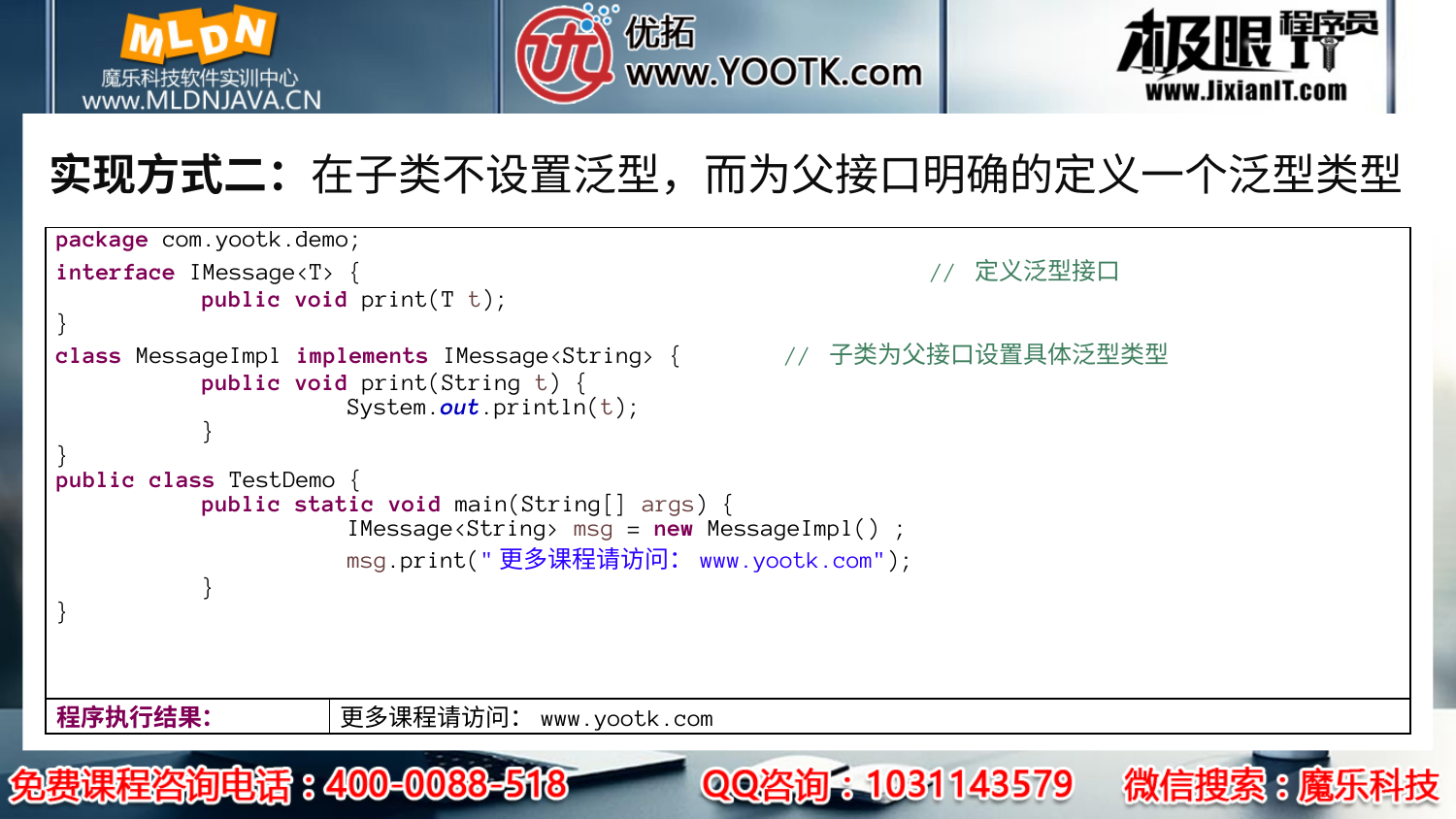

# 实现方式二：在子类不设置泛型，而为父接口明确的定义一个泛型类型
| package com.yootk.demo; interface IMessage<T> { // 定义泛型接口 public void print(T t); } class MessageImpl implements IMessage<String> { // 子类为父接口设置具体泛型类型 public void print(String t) { System.out.println(t); } } public class TestDemo { public static void main(String[] args) { IMessage<String> msg = new MessageImpl() ; msg.print("更多课程请访问：www.yootk.com"); } } |  |
| --- | --- |
| 程序执行结果： | 更多课程请访问：www.yootk.com |